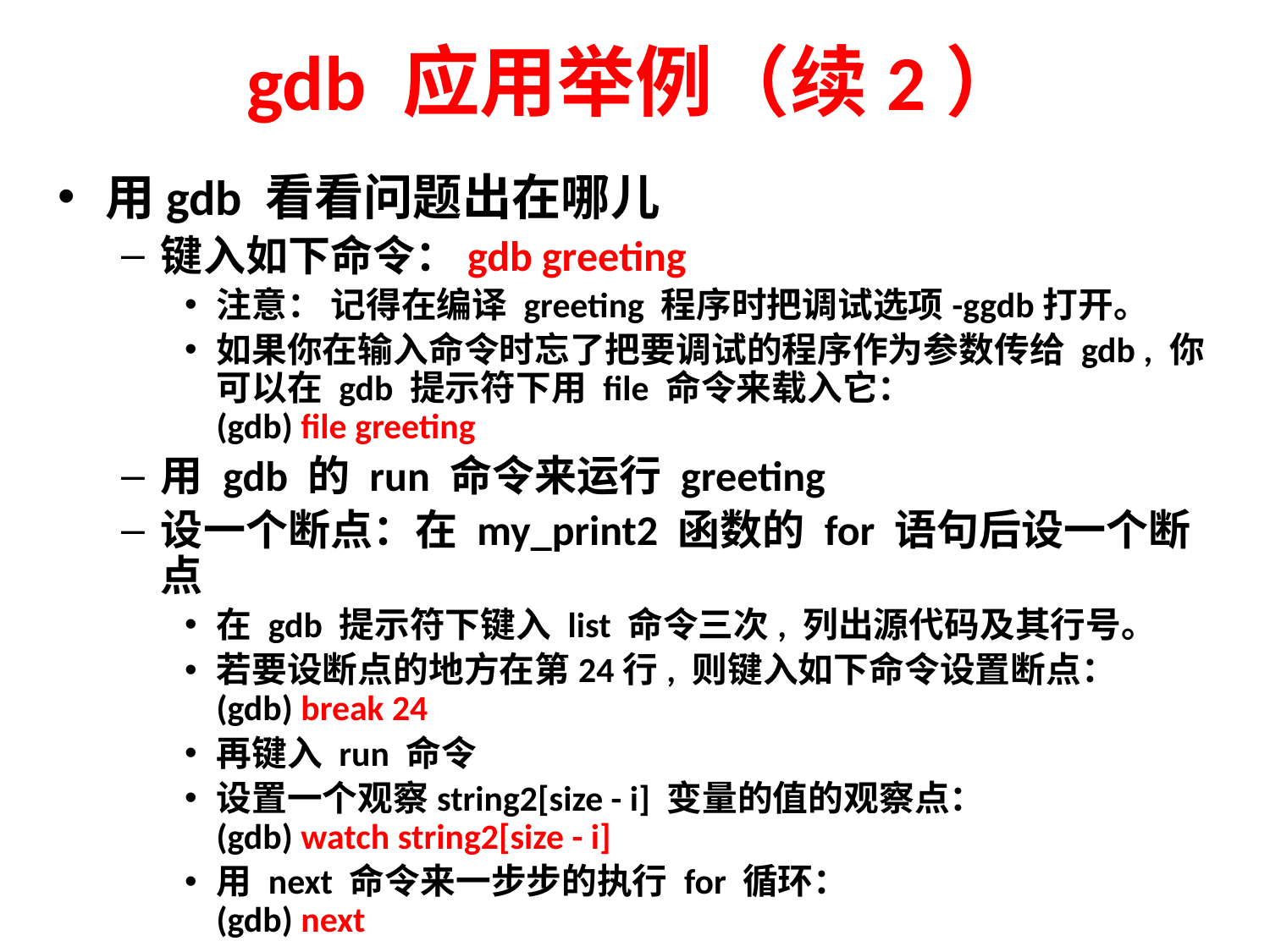

# gdb 应用举例（续2）
用gdb 看看问题出在哪儿
键入如下命令：gdb greeting
注意： 记得在编译 greeting 程序时把调试选项-ggdb打开。
如果你在输入命令时忘了把要调试的程序作为参数传给 gdb , 你可以在 gdb 提示符下用 file 命令来载入它：
(gdb) file greeting
用 gdb 的 run 命令来运行 greeting
设一个断点：在 my_print2 函数的 for 语句后设一个断点
在 gdb 提示符下键入 list 命令三次, 列出源代码及其行号。
若要设断点的地方在第24行, 则键入如下命令设置断点：
(gdb) break 24
再键入 run 命令
设置一个观察string2[size - i] 变量的值的观察点：
(gdb) watch string2[size - i]
用 next 命令来一步步的执行 for 循环：
(gdb) next